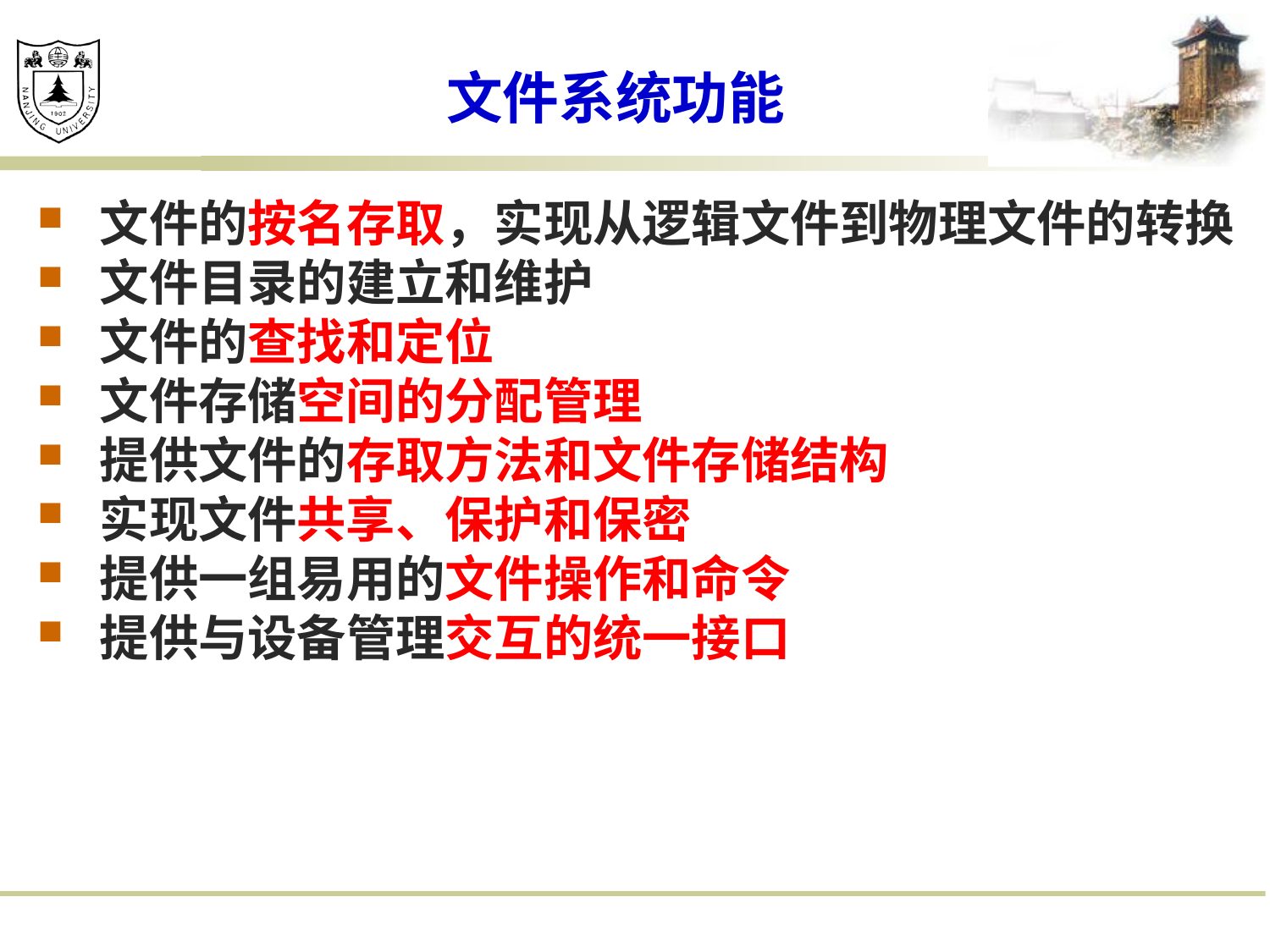

# 文件系统功能
文件的按名存取，实现从逻辑文件到物理文件的转换
文件目录的建立和维护
文件的查找和定位
文件存储空间的分配管理
提供文件的存取方法和文件存储结构
实现文件共享、保护和保密
提供一组易用的文件操作和命令
提供与设备管理交互的统一接口